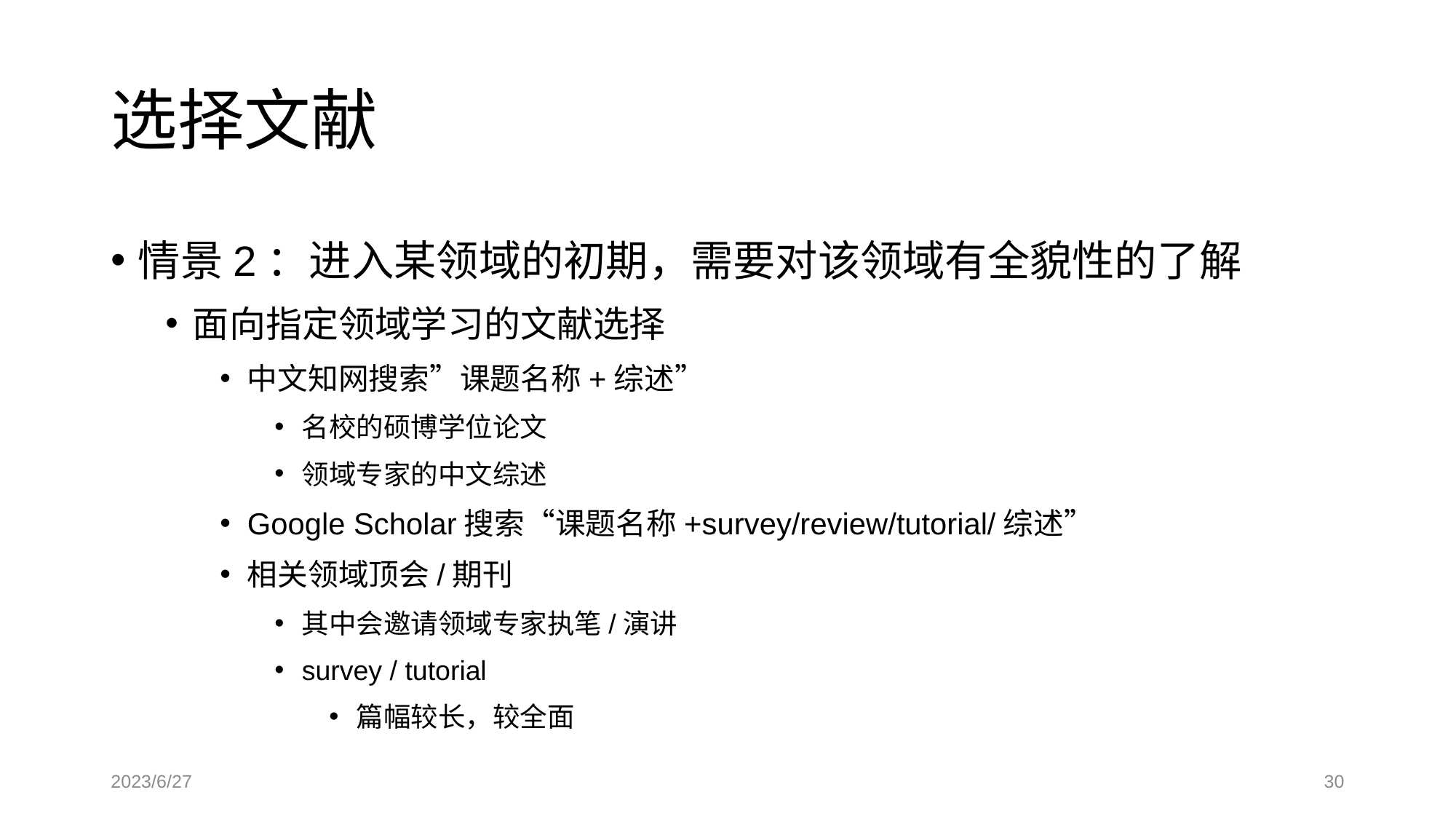

# 选择文献
情景2：进入某领域的初期，需要对该领域有全貌性的了解
面向指定领域学习的文献选择
中文知网搜索”课题名称+综述”
名校的硕博学位论文
领域专家的中文综述
Google Scholar搜索“课题名称+survey/review/tutorial/综述”
相关领域顶会/期刊
其中会邀请领域专家执笔/演讲
survey / tutorial
篇幅较长，较全面
2023/6/27
30